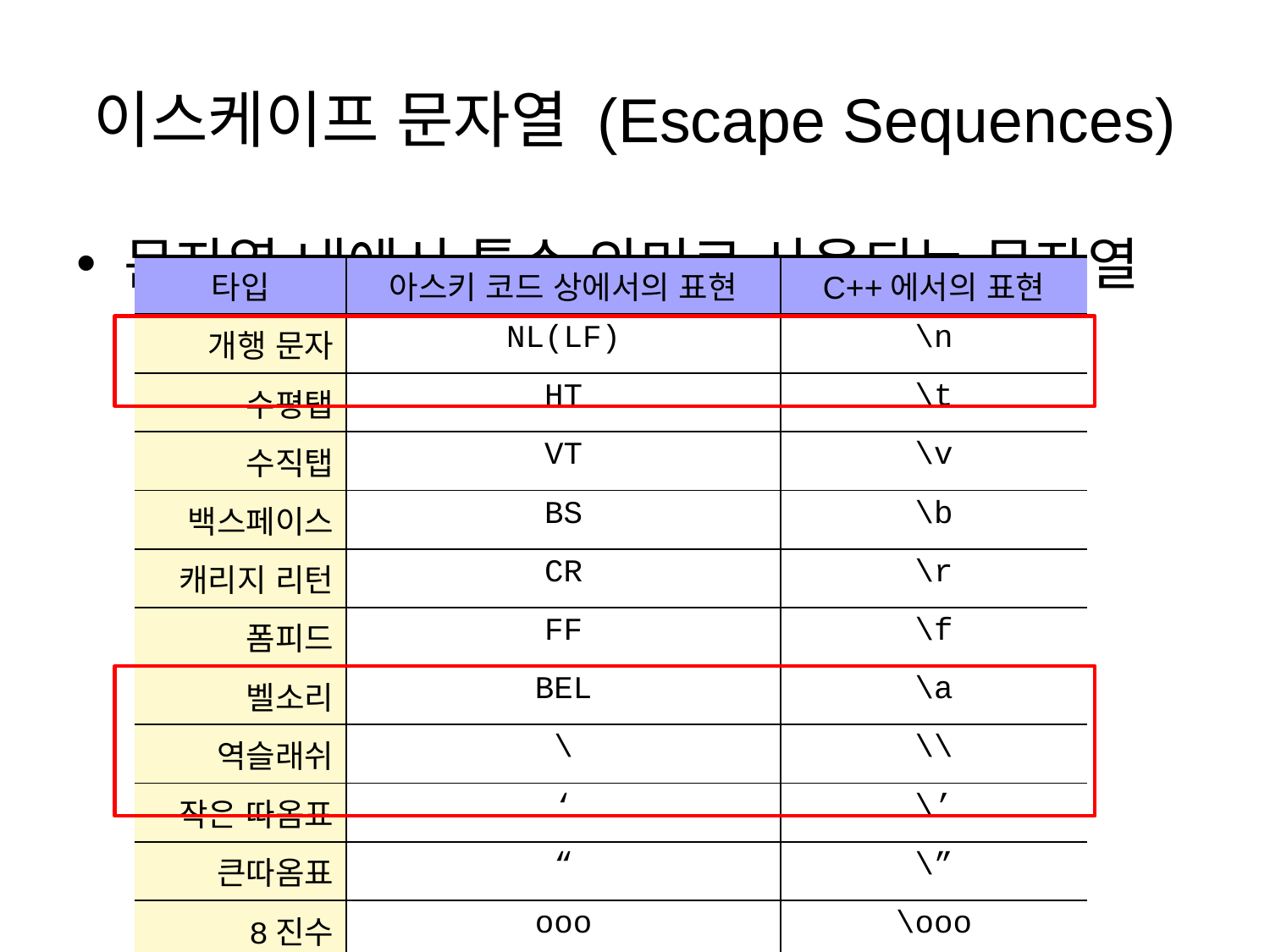

# 이스케이프 문자열 (Escape Sequences)
문자열 내에서 특수 의미로 사용되는 문자열
| 타입 | 아스키 코드 상에서의 표현 | C++에서의 표현 |
| --- | --- | --- |
| 개행 문자 | NL(LF) | \n |
| 수평탭 | HT | \t |
| 수직탭 | VT | \v |
| 백스페이스 | BS | \b |
| 캐리지 리턴 | CR | \r |
| 폼피드 | FF | \f |
| 벨소리 | BEL | \a |
| 역슬래쉬 | \ | \\ |
| 작은 따옴표 | ‘ | \’ |
| 큰따옴표 | “ | \” |
| 8진수 | ooo | \ooo |
| 16진수 | hhh | \xhhh |